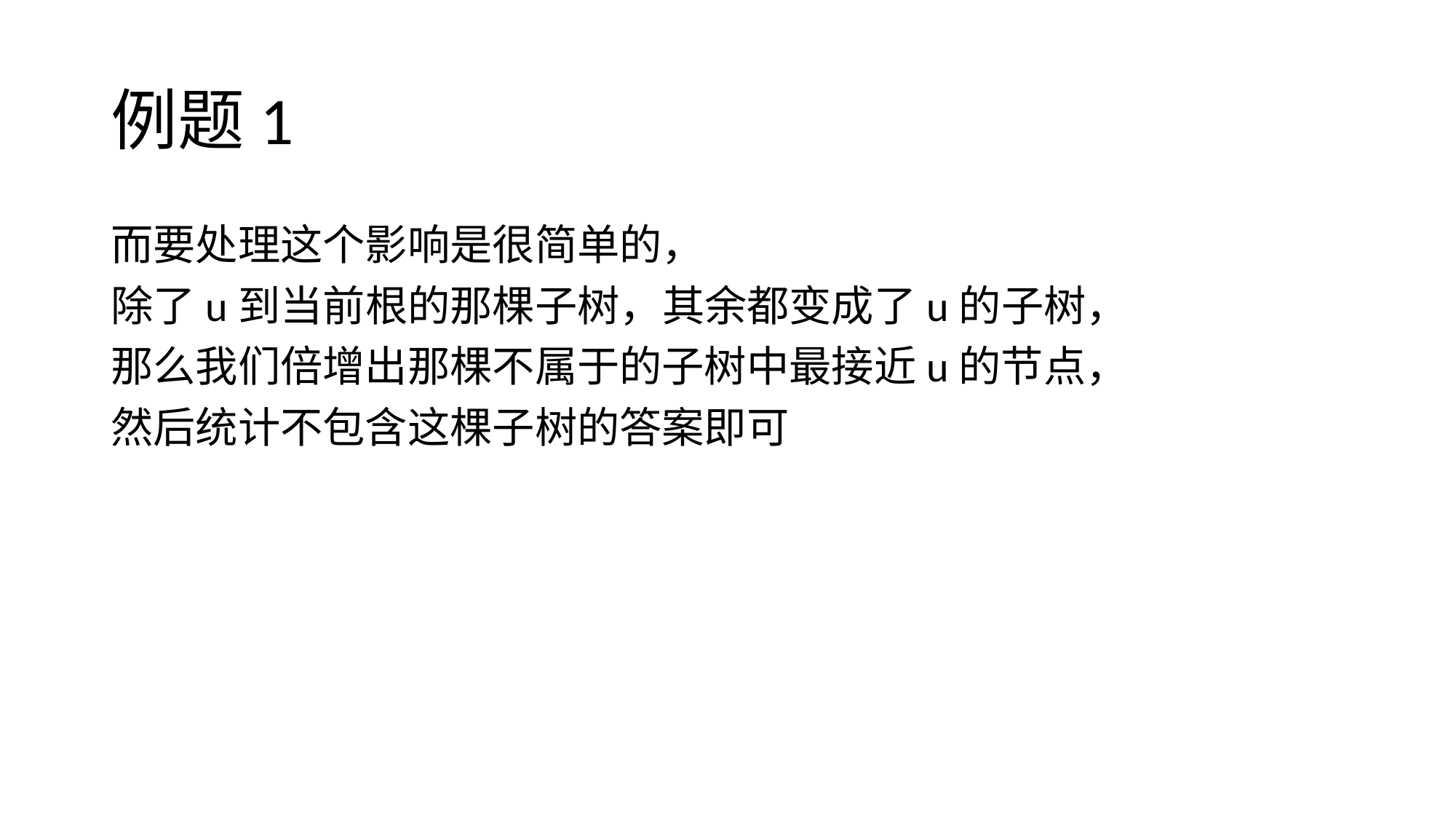

# 例题1
而要处理这个影响是很简单的，
除了u到当前根的那棵子树，其余都变成了u的子树，
那么我们倍增出那棵不属于的子树中最接近u的节点，
然后统计不包含这棵子树的答案即可